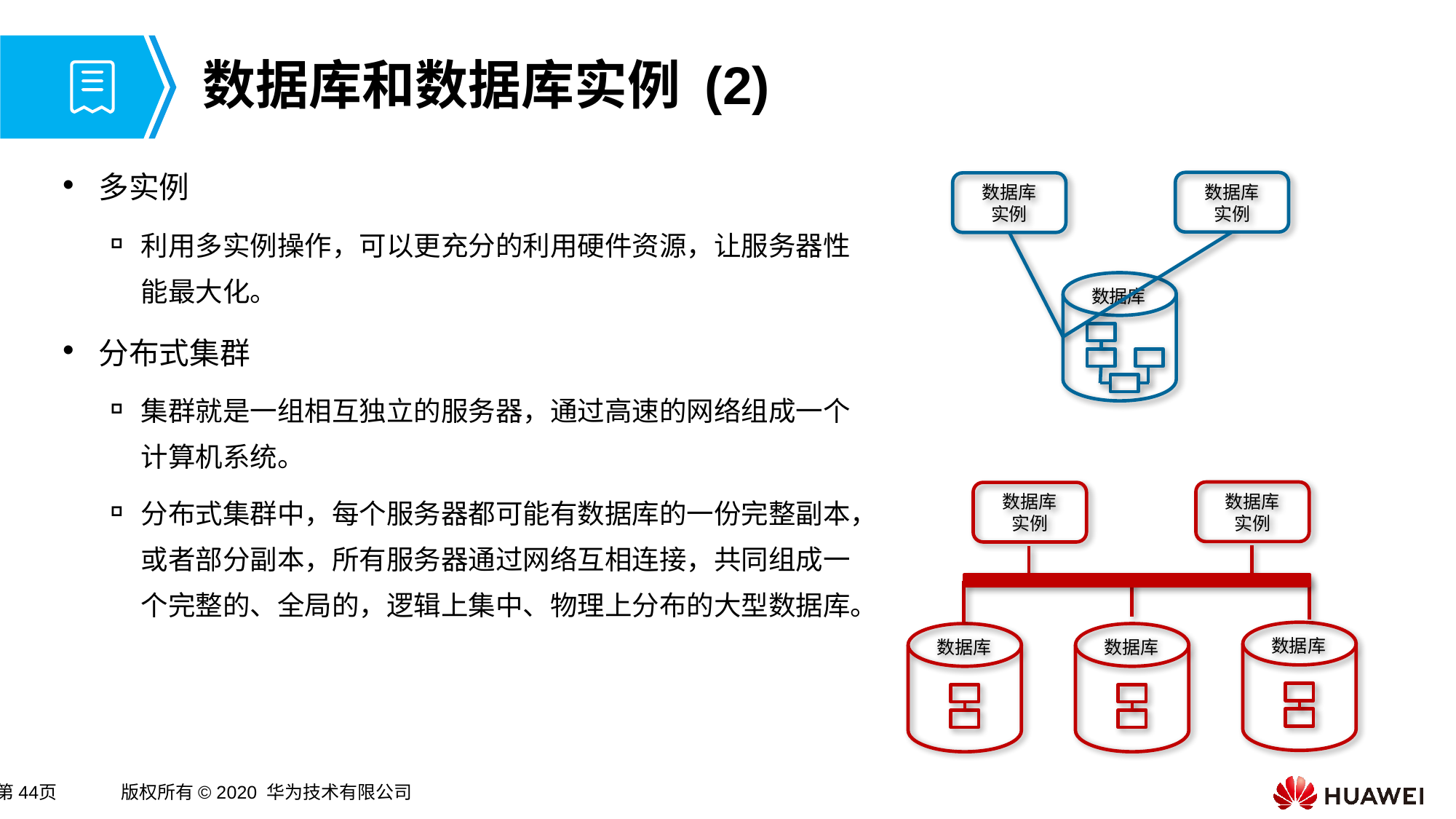

# 数据库和数据库实例 (2)
多实例
利用多实例操作，可以更充分的利用硬件资源，让服务器性能最大化。
分布式集群
集群就是一组相互独立的服务器，通过高速的网络组成一个计算机系统。
分布式集群中，每个服务器都可能有数据库的一份完整副本，或者部分副本，所有服务器通过网络互相连接，共同组成一个完整的、全局的，逻辑上集中、物理上分布的大型数据库。

数据库
实例
数据库
实例

数据库

数据库
实例
数据库
实例

数据库
数据库
数据库